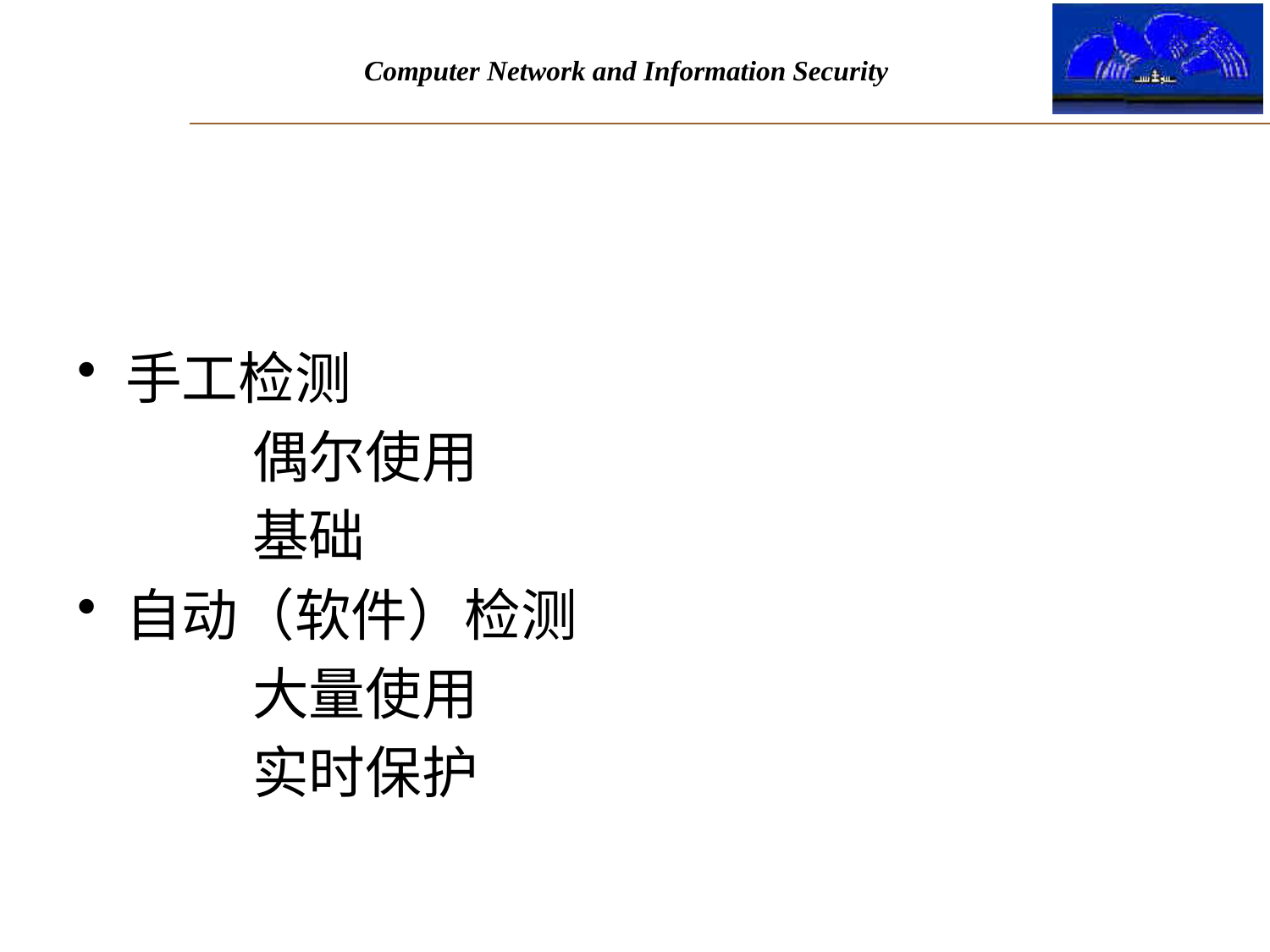

#
手工检测
		偶尔使用
		基础
自动（软件）检测
		大量使用
		实时保护